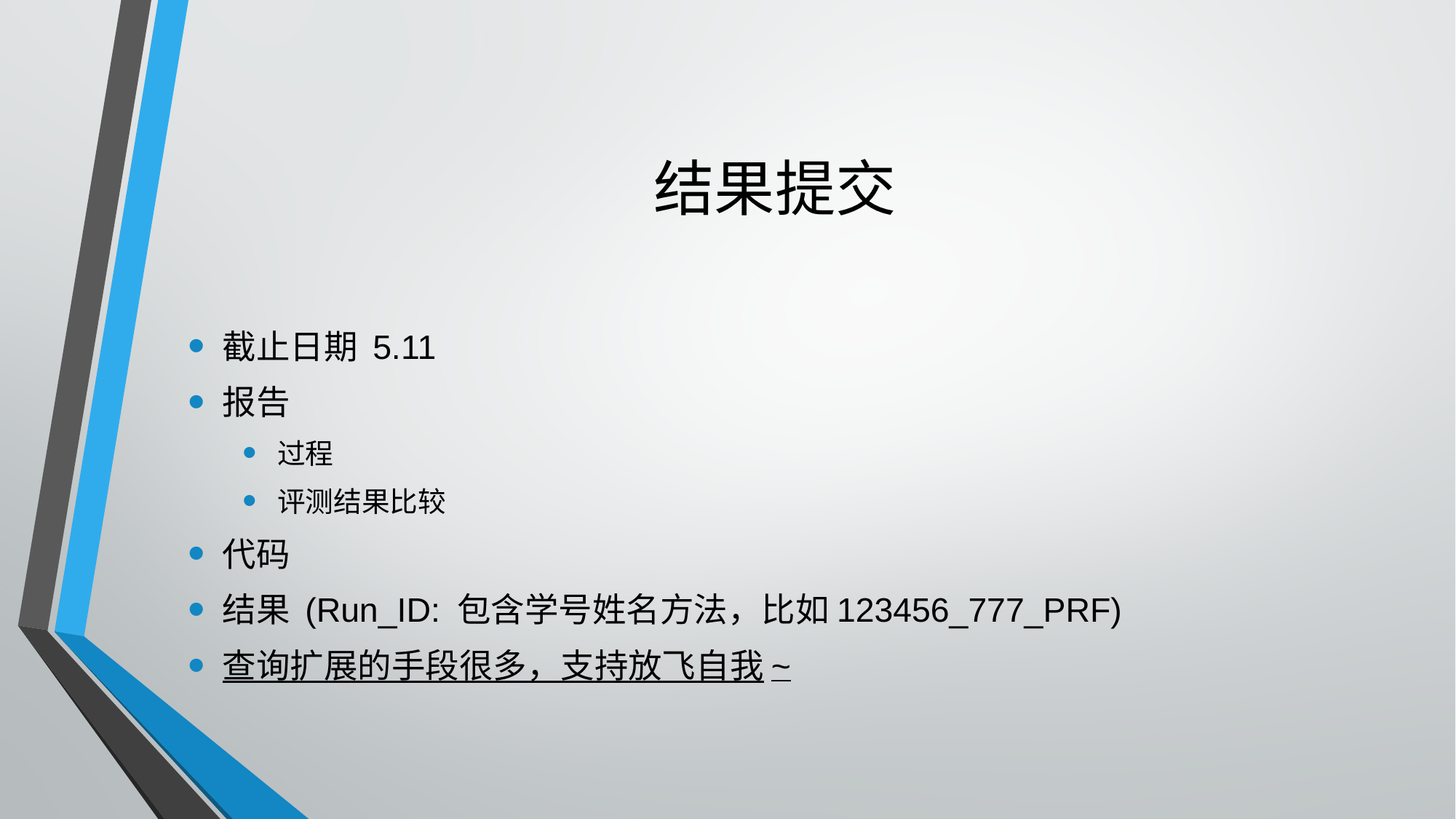

# 结果提交
截止日期 5.11
报告
过程
评测结果比较
代码
结果 (Run_ID: 包含学号姓名方法，比如123456_777_PRF)
查询扩展的手段很多，支持放飞自我~